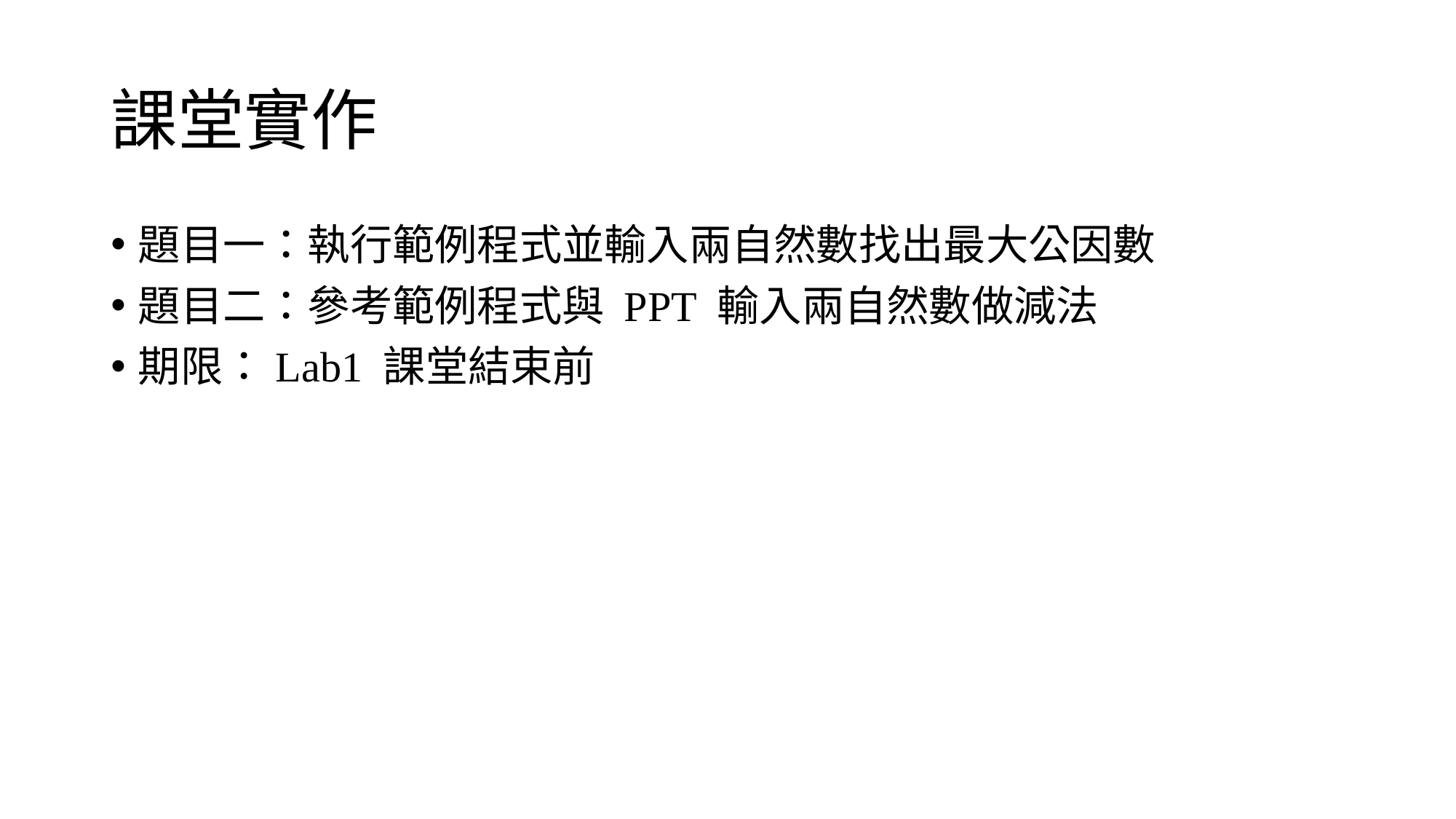

# 課堂實作
題目一：執行範例程式並輸入兩自然數找出最大公因數
題目二：參考範例程式與 PPT 輸入兩自然數做減法
期限：Lab1 課堂結束前